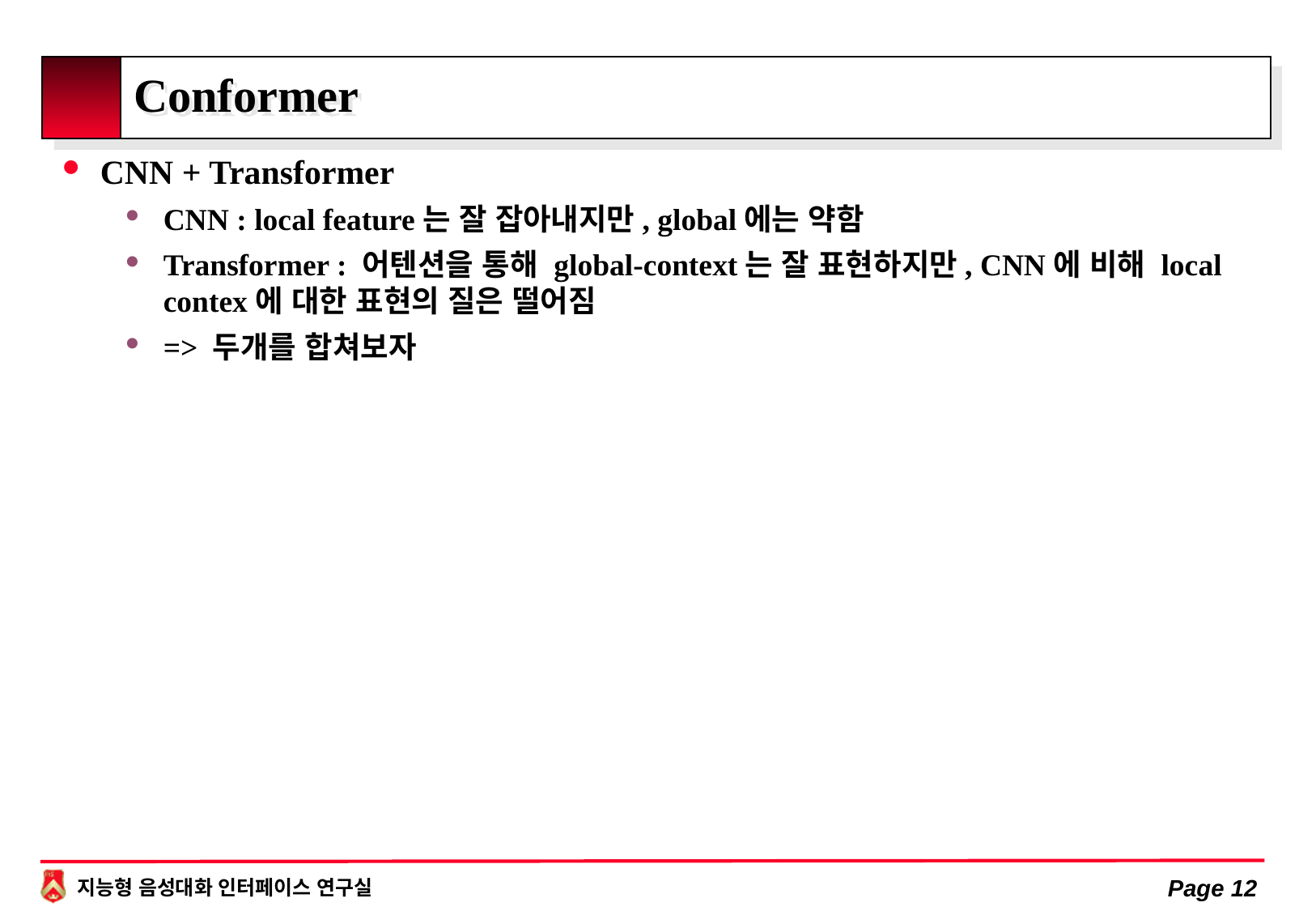

# Conformer
CNN + Transformer
CNN : local feature는 잘 잡아내지만, global에는 약함
Transformer : 어텐션을 통해 global-context는 잘 표현하지만, CNN에 비해 local contex에 대한 표현의 질은 떨어짐
=> 두개를 합쳐보자

Page 12